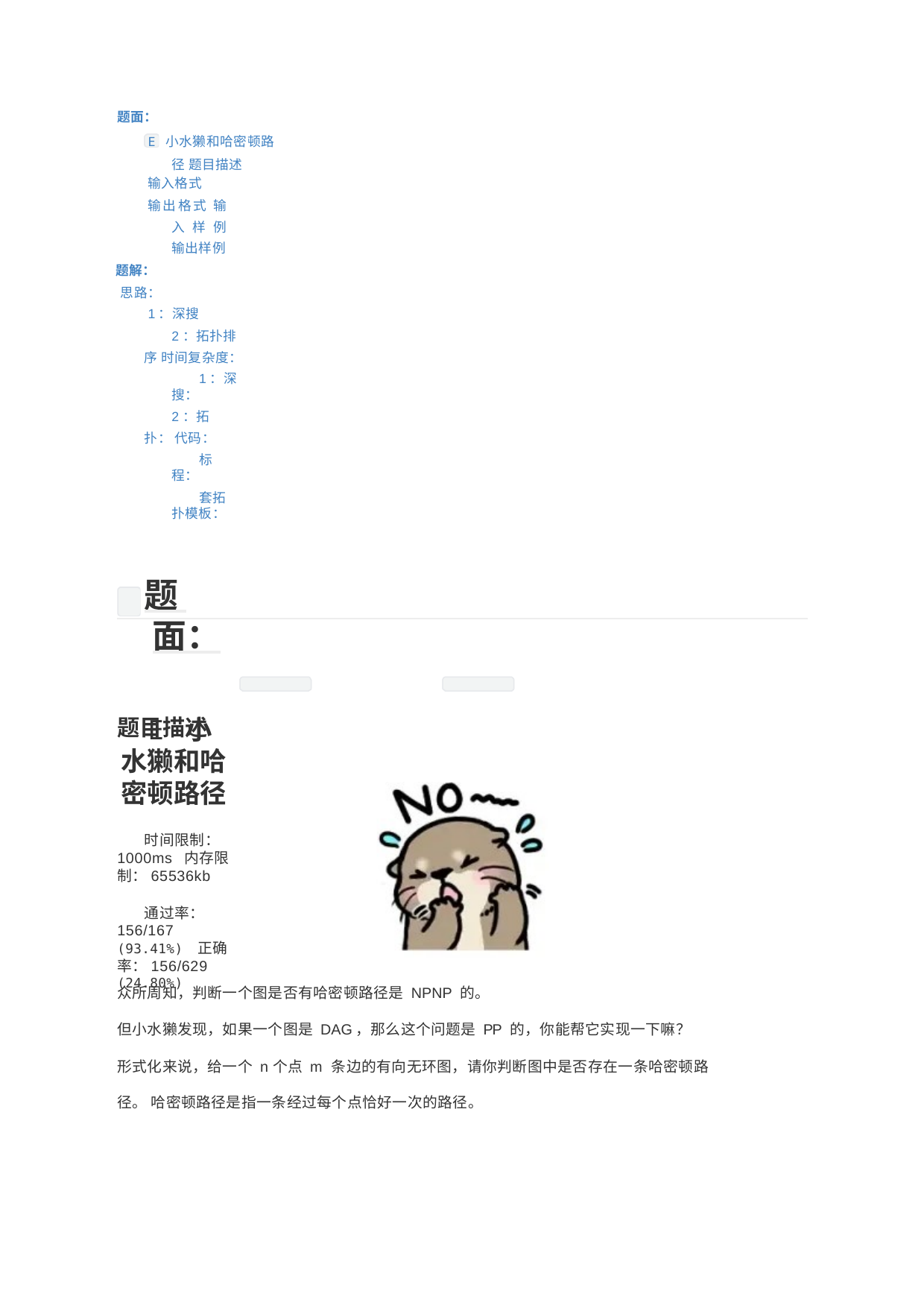

题面：
E 小水獭和哈密顿路径 题目描述
输入格式
输出格式 输入样例 输出样例
题解：
思路：
1：深搜
2：拓扑排序 时间复杂度：
1：深搜：
2：拓扑： 代码：
标程：
套拓扑模板：

题 	面：
E 小水獭和哈密顿路径
时间限制：1000ms 内存限制：65536kb

通过率：156/167 (93.41%) 正确率：156/629 (24.80%)

题目描述

众所周知，判断一个图是否有哈密顿路径是 NPNP 的。

但小水獭发现，如果一个图是 DAG，那么这个问题是 PP 的，你能帮它实现一下嘛？
形式化来说，给一个 n个点 m 条边的有向无环图，请你判断图中是否存在一条哈密顿路径。 哈密顿路径是指一条经过每个点恰好一次的路径。